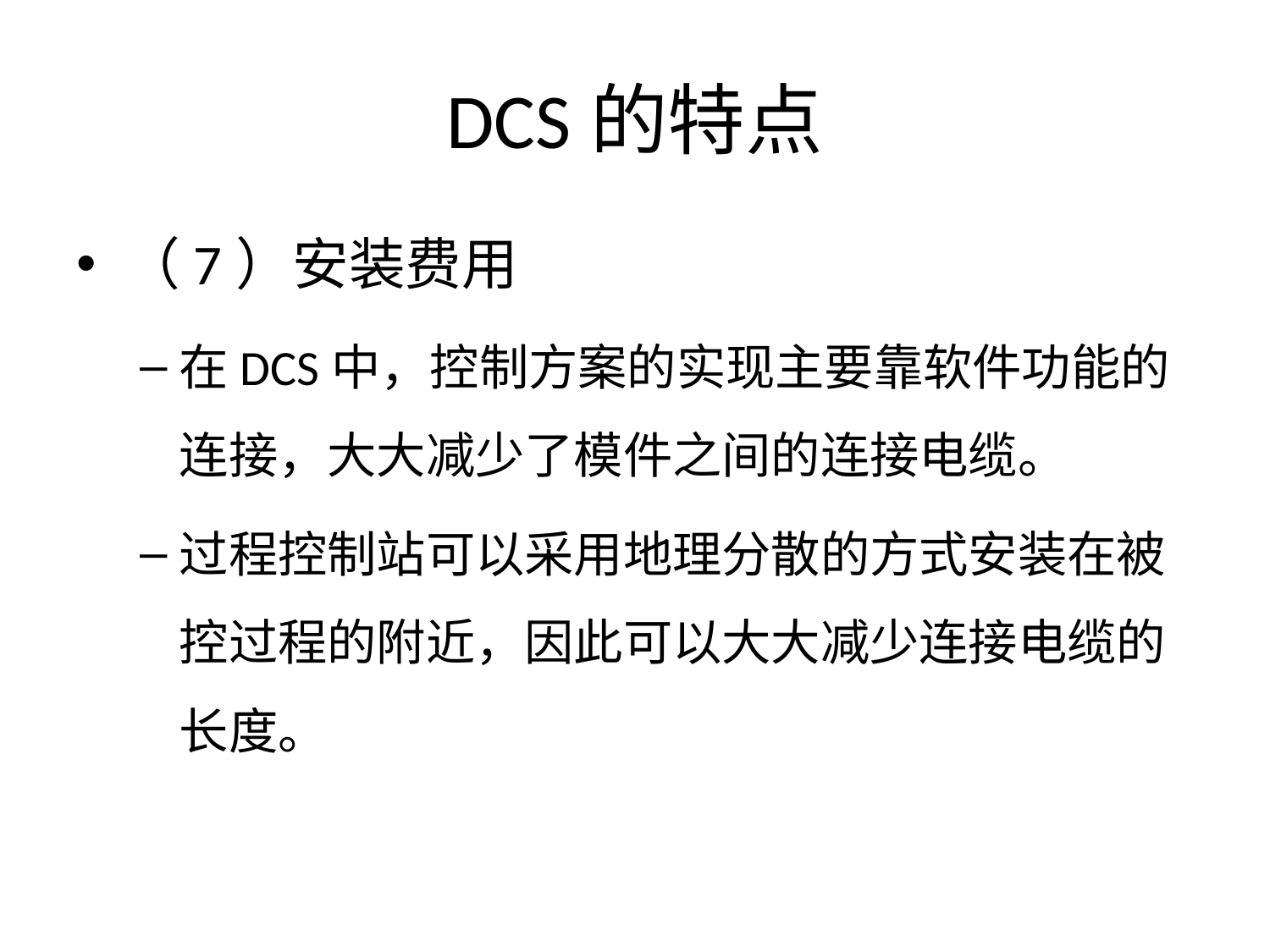

# DCS的特点
（7）安装费用
在DCS中，控制方案的实现主要靠软件功能的连接，大大减少了模件之间的连接电缆。
过程控制站可以采用地理分散的方式安装在被控过程的附近，因此可以大大减少连接电缆的长度。